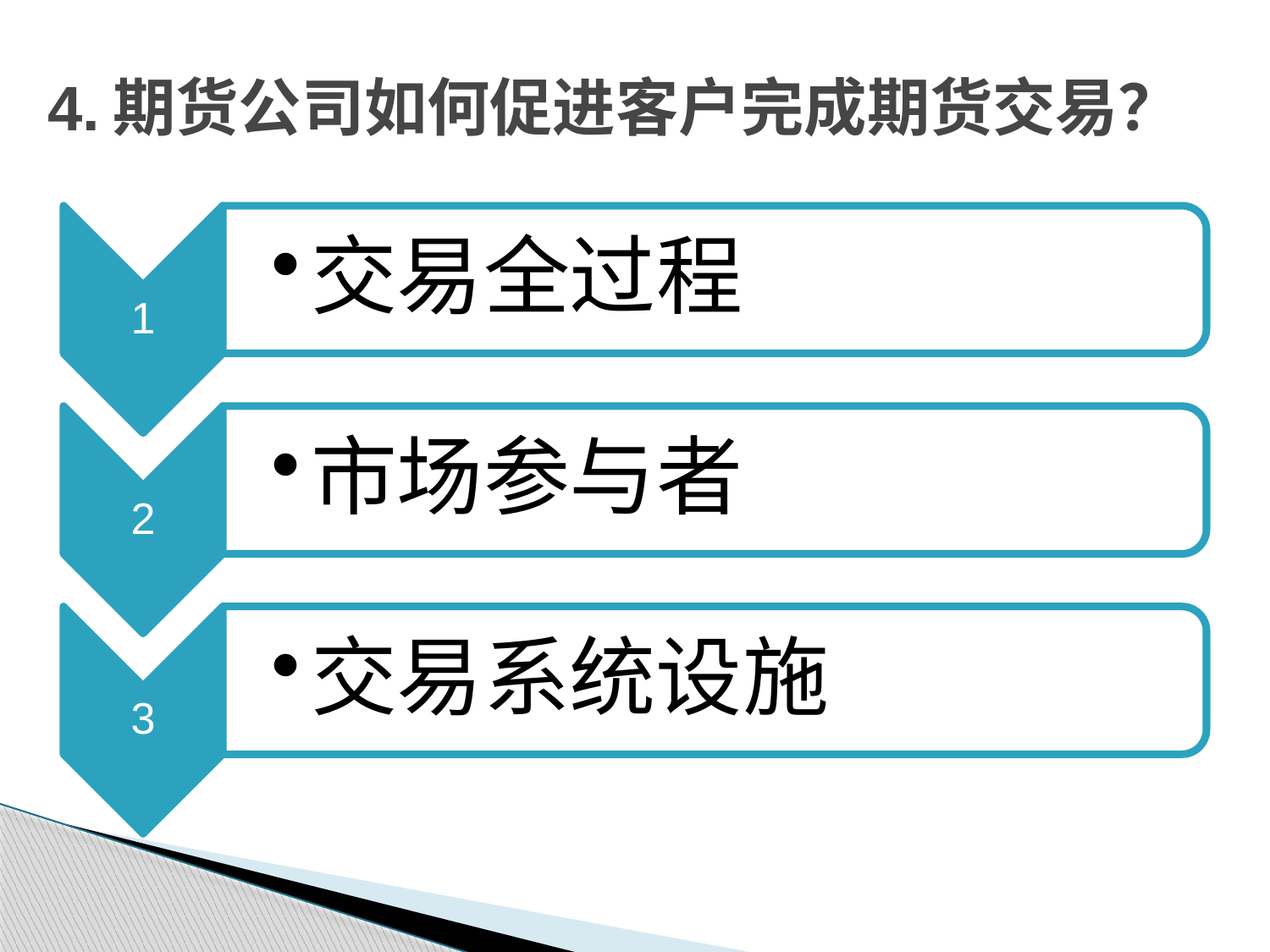

# 4.期货公司如何促进客户完成期货交易？
1
交易全过程
2
市场参与者
3
交易系统设施